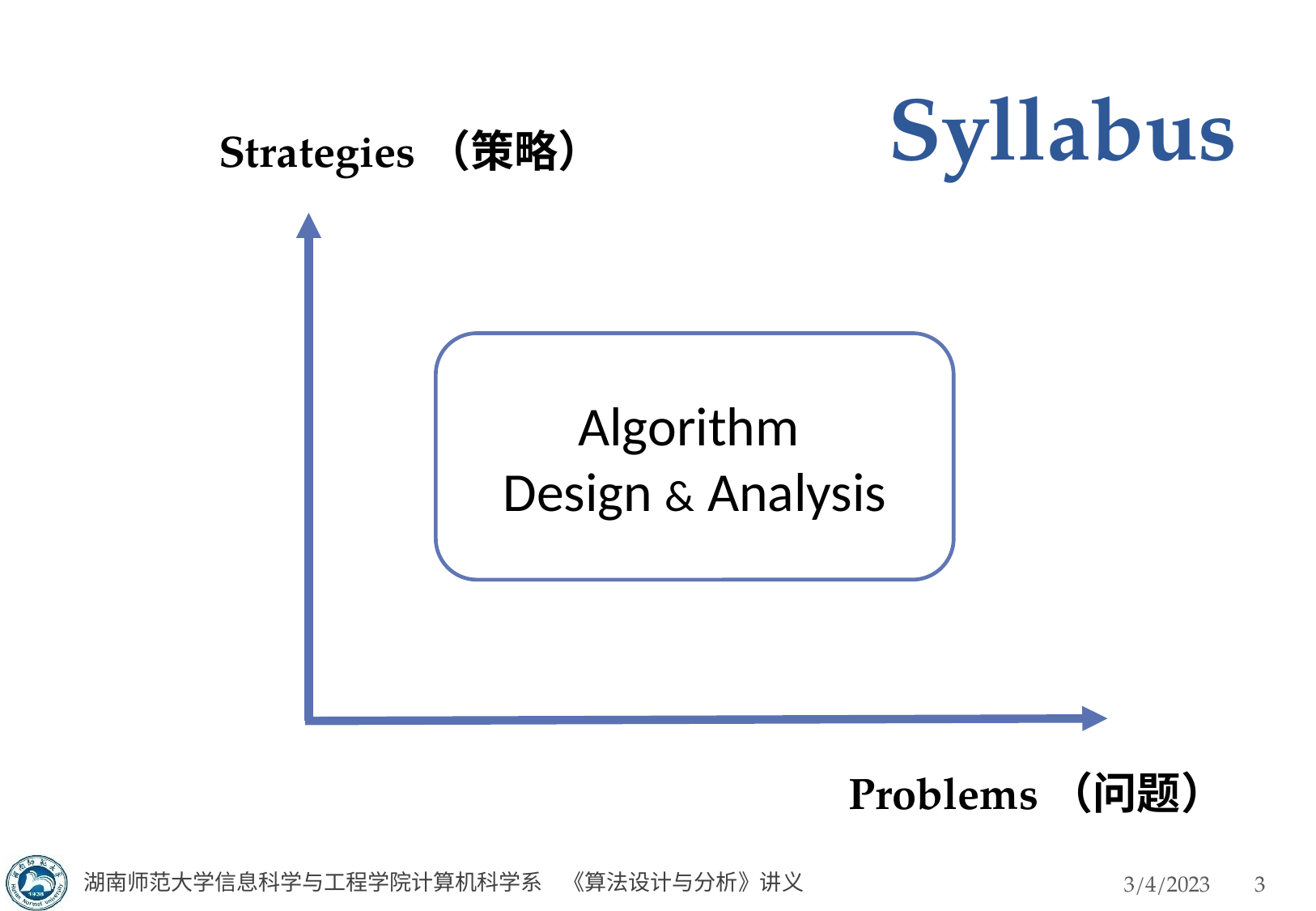

# Syllabus
Strategies（策略）
Algorithm
Design & Analysis
Problems（问题）
湖南师范大学信息科学与工程学院计算机科学系   《算法设计与分析》讲义
3/4/2023
3